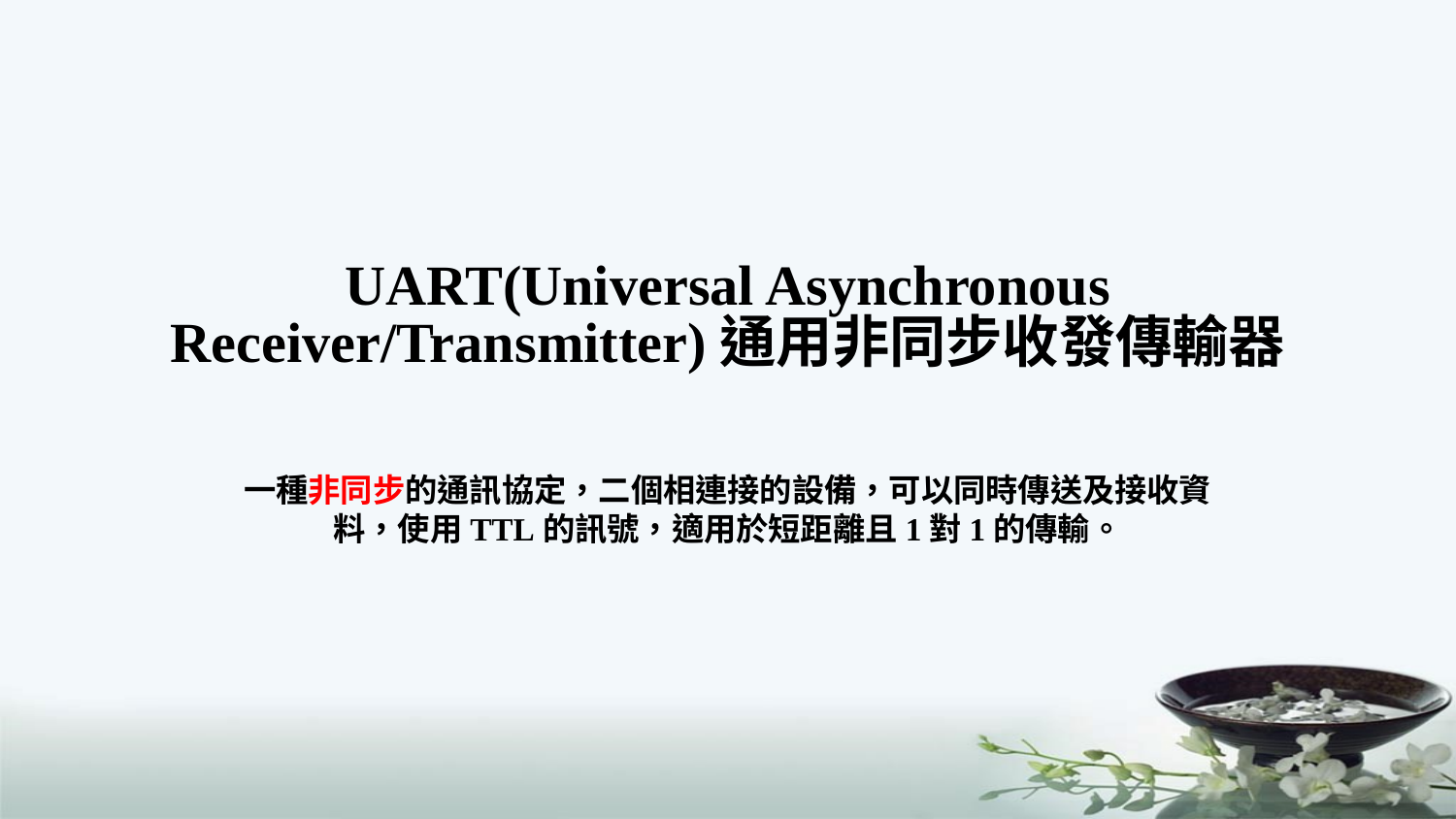

# UART(Universal Asynchronous Receiver/Transmitter)通用非同步收發傳輸器
一種非同步的通訊協定，二個相連接的設備，可以同時傳送及接收資料，使用TTL的訊號，適用於短距離且1對1的傳輸。